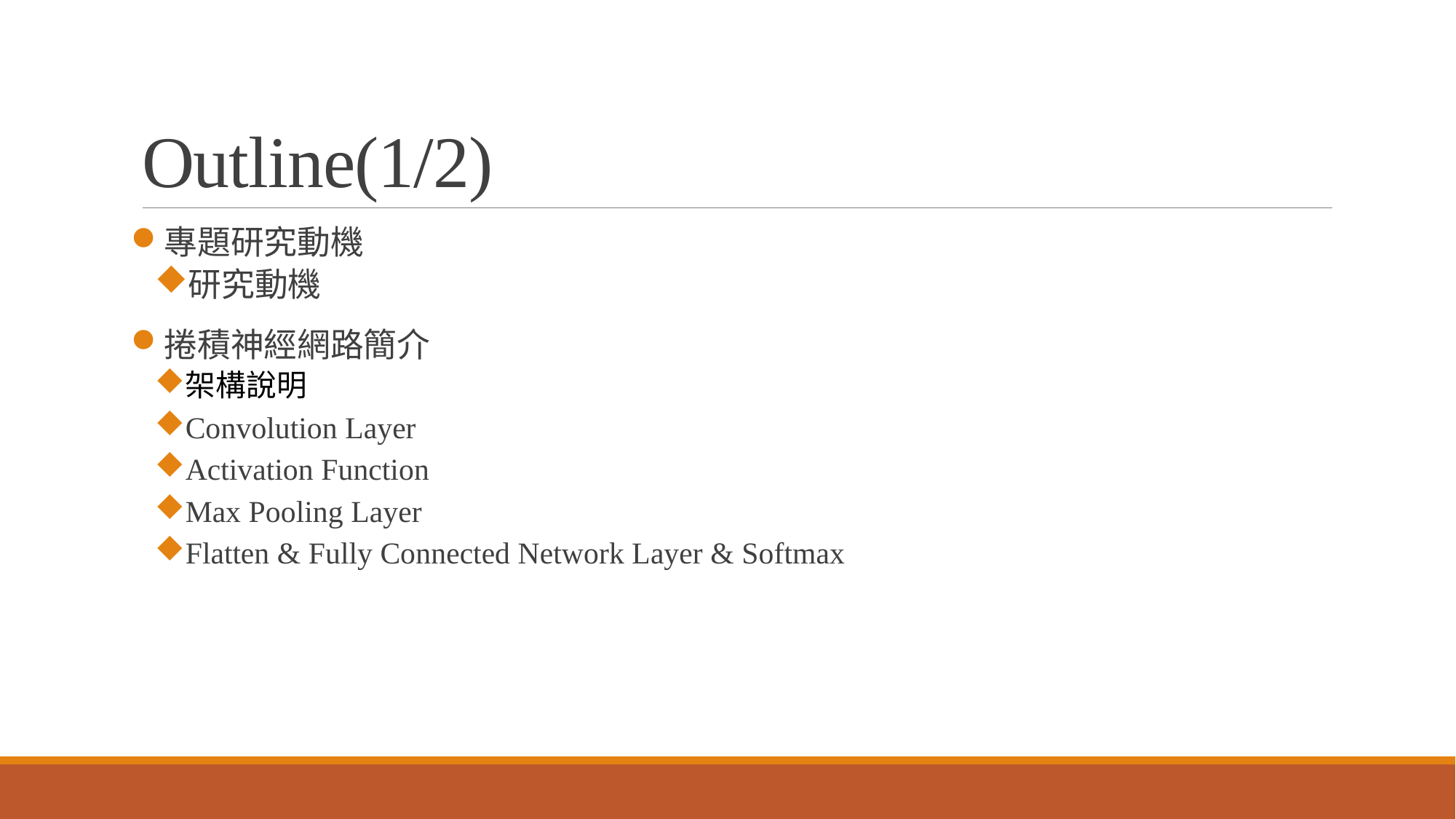

# Outline(1/2)
專題研究動機
研究動機
捲積神經網路簡介
架構說明
Convolution Layer
Activation Function
Max Pooling Layer
Flatten & Fully Connected Network Layer & Softmax